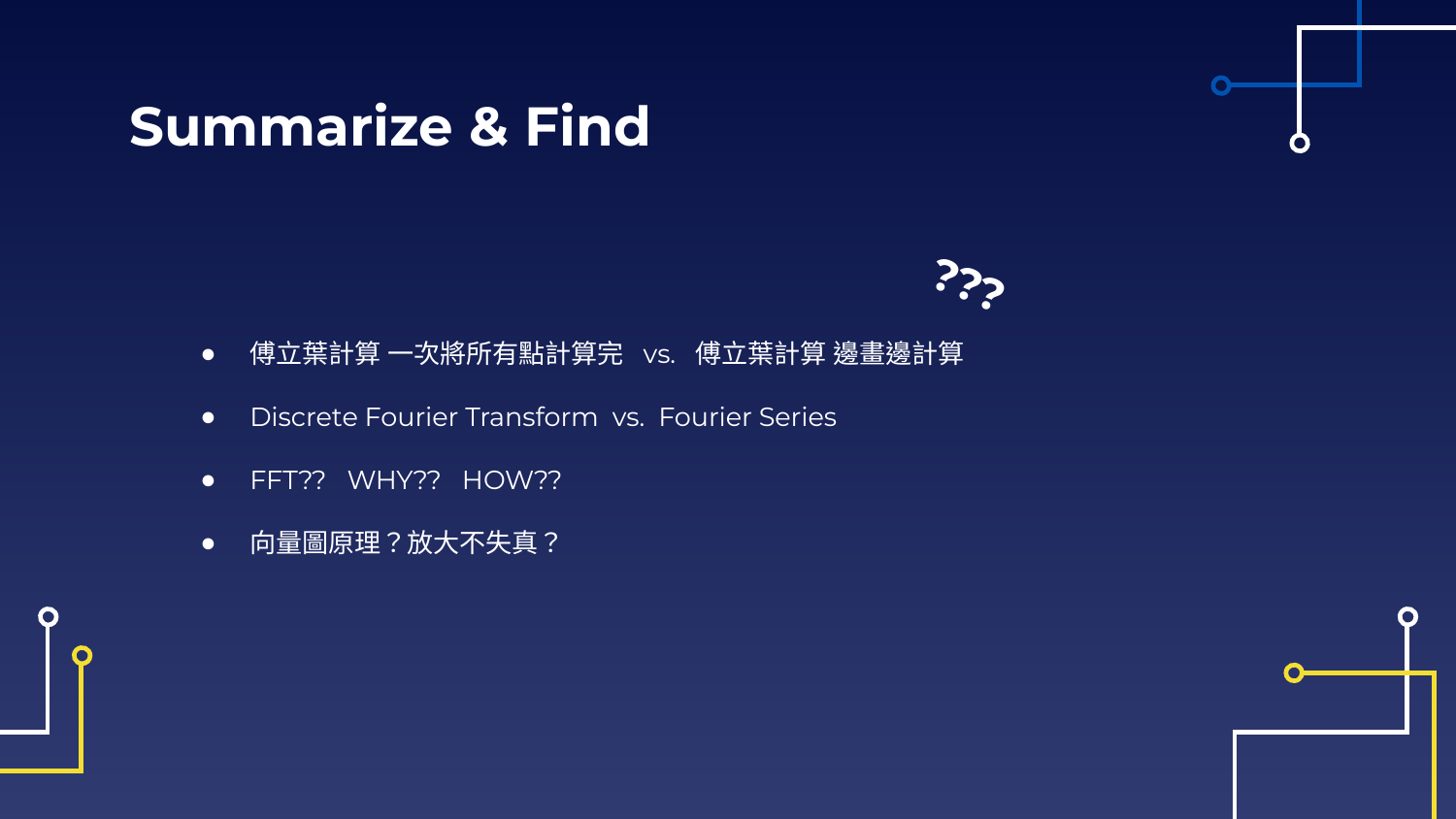

# Summarize & Find
傅立葉計算 一次將所有點計算完  vs.  傅立葉計算 邊畫邊計算
Discrete Fourier Transform  vs.  Fourier Series
FFT??   WHY??   HOW??
向量圖原理？放大不失真？
???